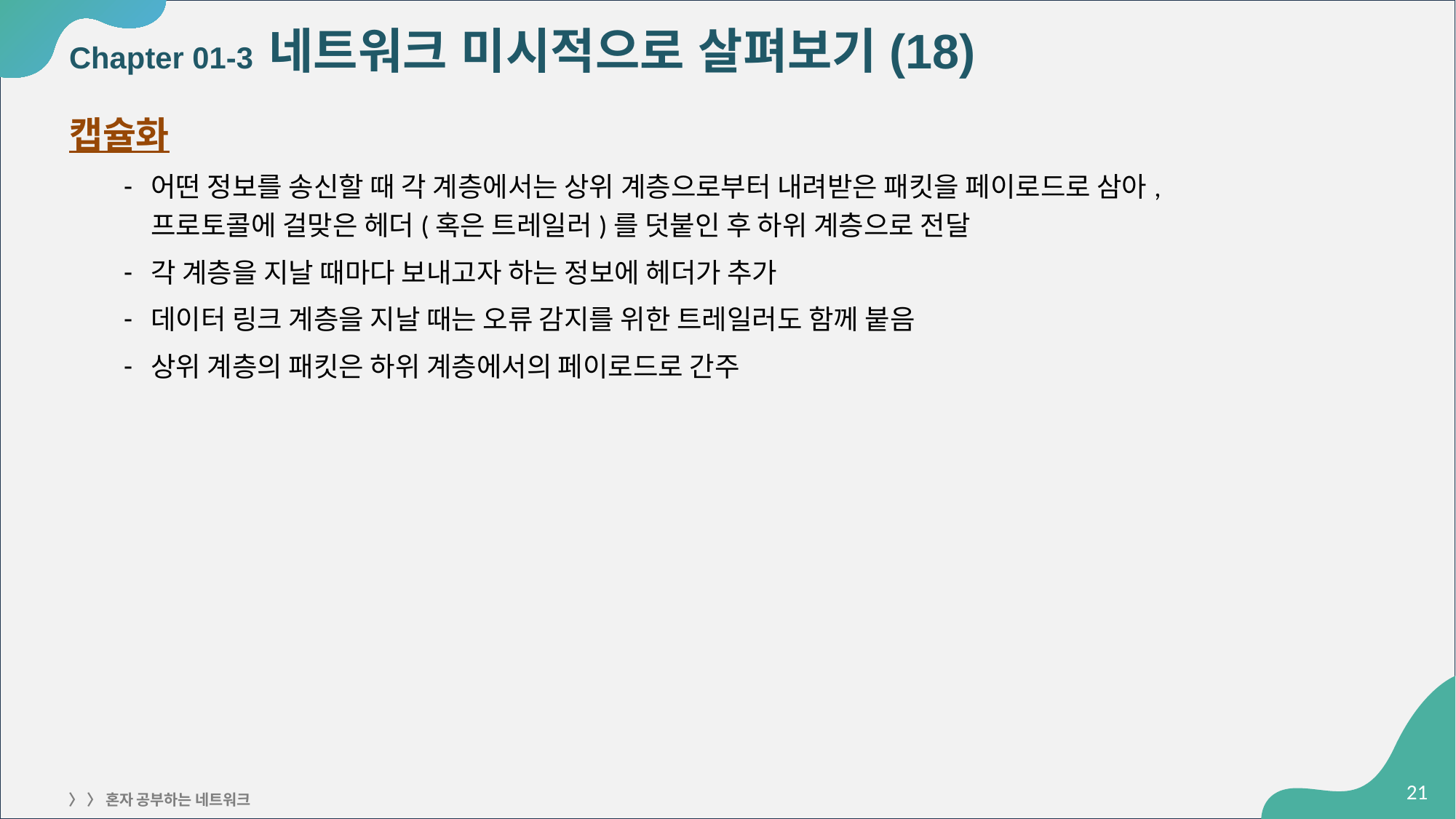

# Chapter 01-3 네트워크 미시적으로 살펴보기(18)
캡슐화
어떤 정보를 송신할 때 각 계층에서는 상위 계층으로부터 내려받은 패킷을 페이로드로 삼아,
프로토콜에 걸맞은 헤더(혹은 트레일러)를 덧붙인 후 하위 계층으로 전달
각 계층을 지날 때마다 보내고자 하는 정보에 헤더가 추가
데이터 링크 계층을 지날 때는 오류 감지를 위한 트레일러도 함께 붙음
상위 계층의 패킷은 하위 계층에서의 페이로드로 간주
21
〉 〉 혼자 공부하는 네트워크